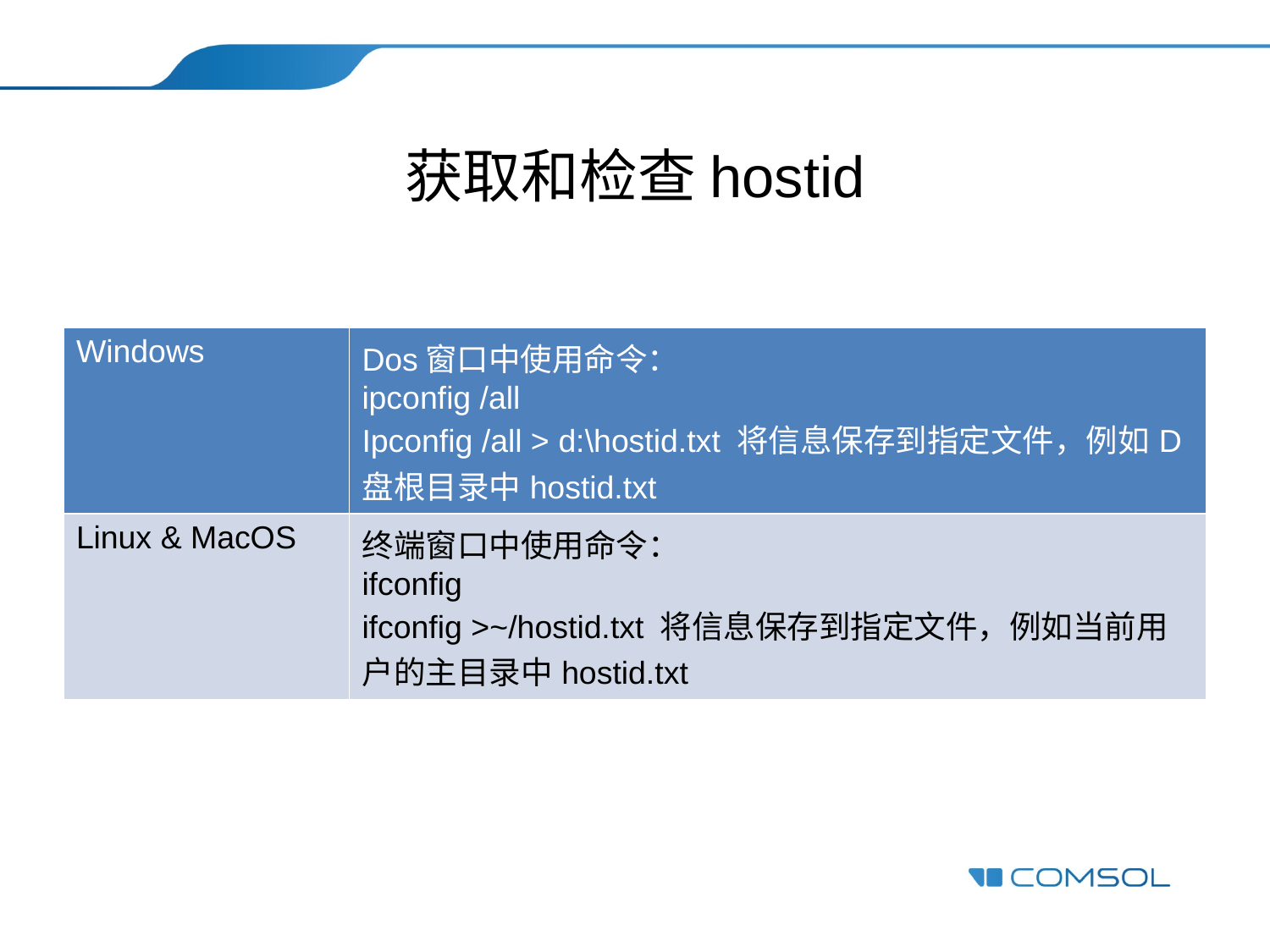

# 获取和检查hostid
| Windows | Dos窗口中使用命令： ipconfig /all Ipconfig /all > d:\hostid.txt 将信息保存到指定文件，例如D盘根目录中hostid.txt |
| --- | --- |
| Linux & MacOS | 终端窗口中使用命令： ifconfig ifconfig >~/hostid.txt 将信息保存到指定文件，例如当前用户的主目录中hostid.txt |